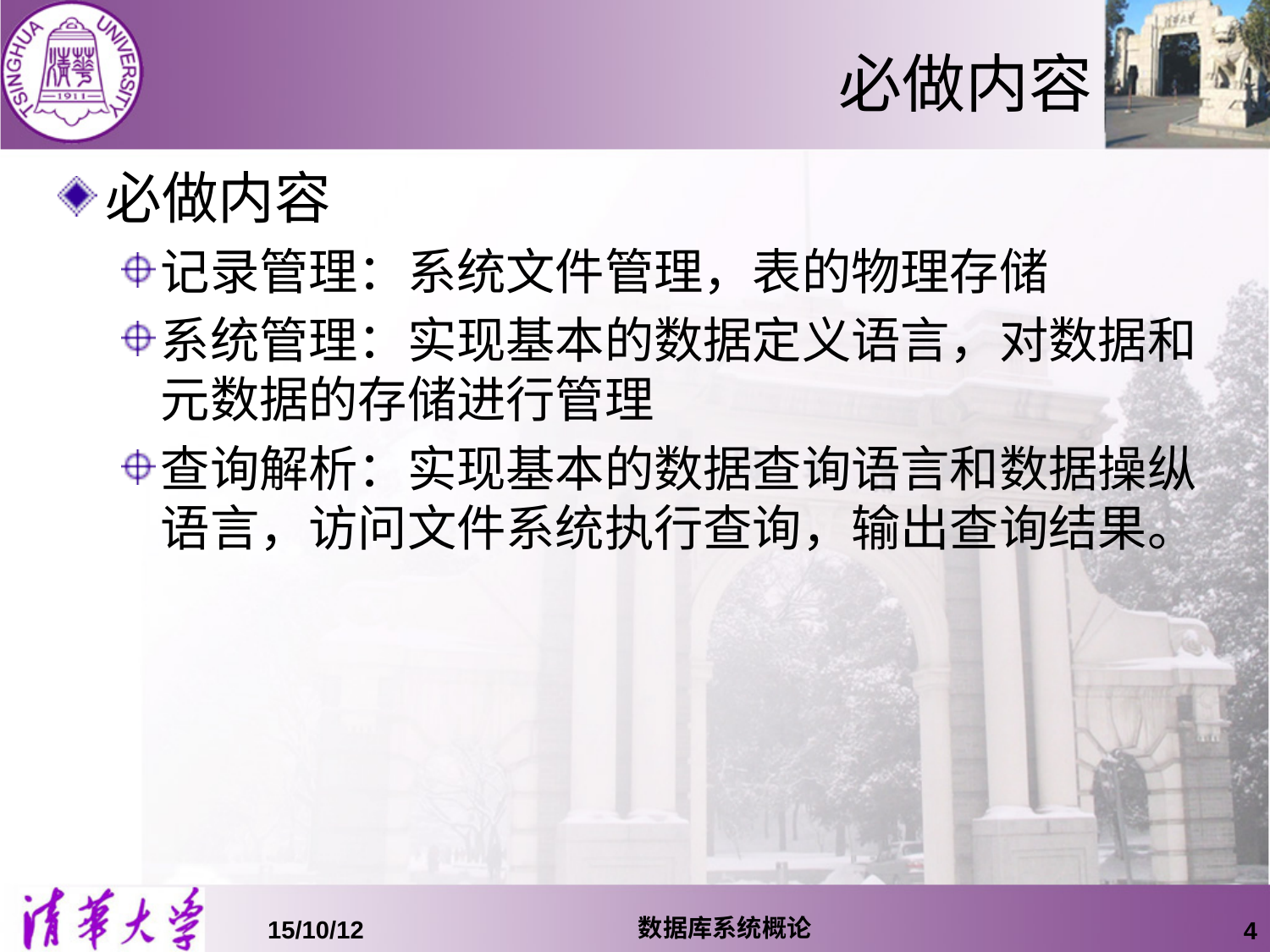

# 必做内容
必做内容
记录管理：系统文件管理，表的物理存储
系统管理：实现基本的数据定义语言，对数据和元数据的存储进行管理
查询解析：实现基本的数据查询语言和数据操纵语言，访问文件系统执行查询，输出查询结果。

数据库系统概论
15/10/12
4